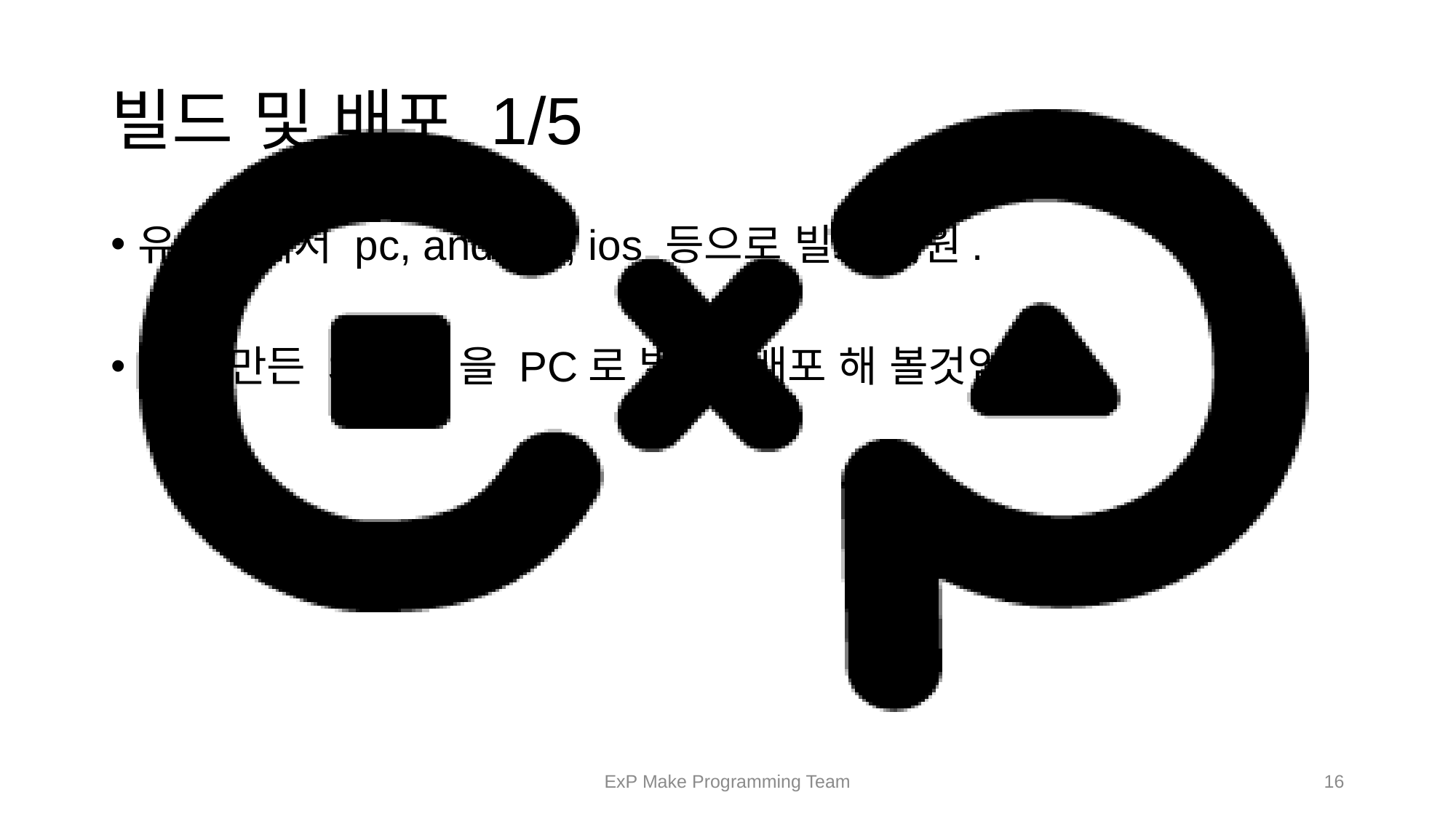

# 빌드 및 배포 1/5
유니티에서 pc, android, ios 등으로 빌드 지원.

방금 만든 Scene을 PC로 빌드/배포 해 볼것임.
ExP Make Programming Team
16